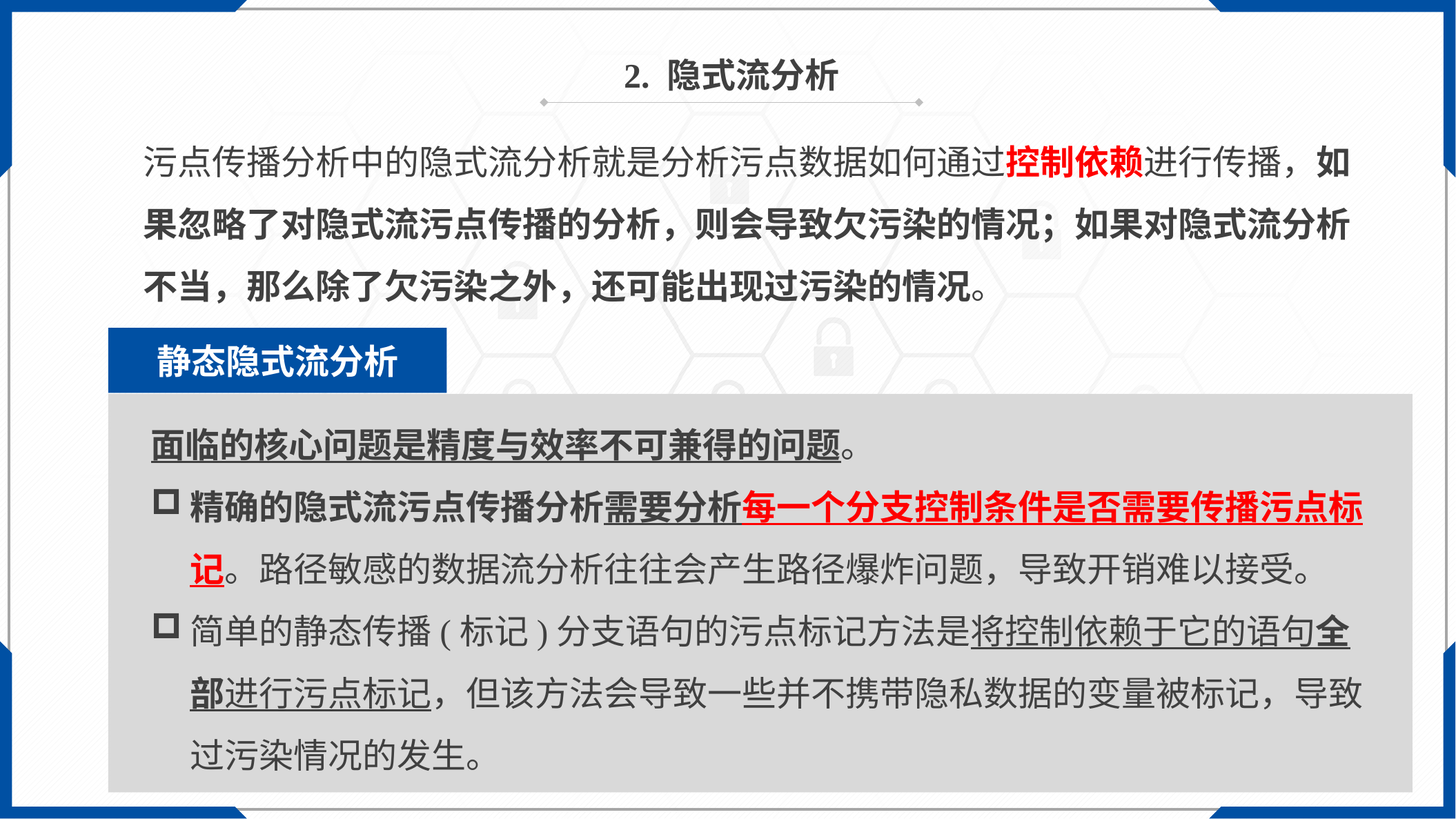

2. 隐式流分析
污点传播分析中的隐式流分析就是分析污点数据如何通过控制依赖进行传播，如果忽略了对隐式流污点传播的分析，则会导致欠污染的情况；如果对隐式流分析不当，那么除了欠污染之外，还可能出现过污染的情况。
静态隐式流分析

面临的核心问题是精度与效率不可兼得的问题。
精确的隐式流污点传播分析需要分析每一个分支控制条件是否需要传播污点标记。路径敏感的数据流分析往往会产生路径爆炸问题，导致开销难以接受。
简单的静态传播(标记)分支语句的污点标记方法是将控制依赖于它的语句全部进行污点标记，但该方法会导致一些并不携带隐私数据的变量被标记，导致过污染情况的发生。